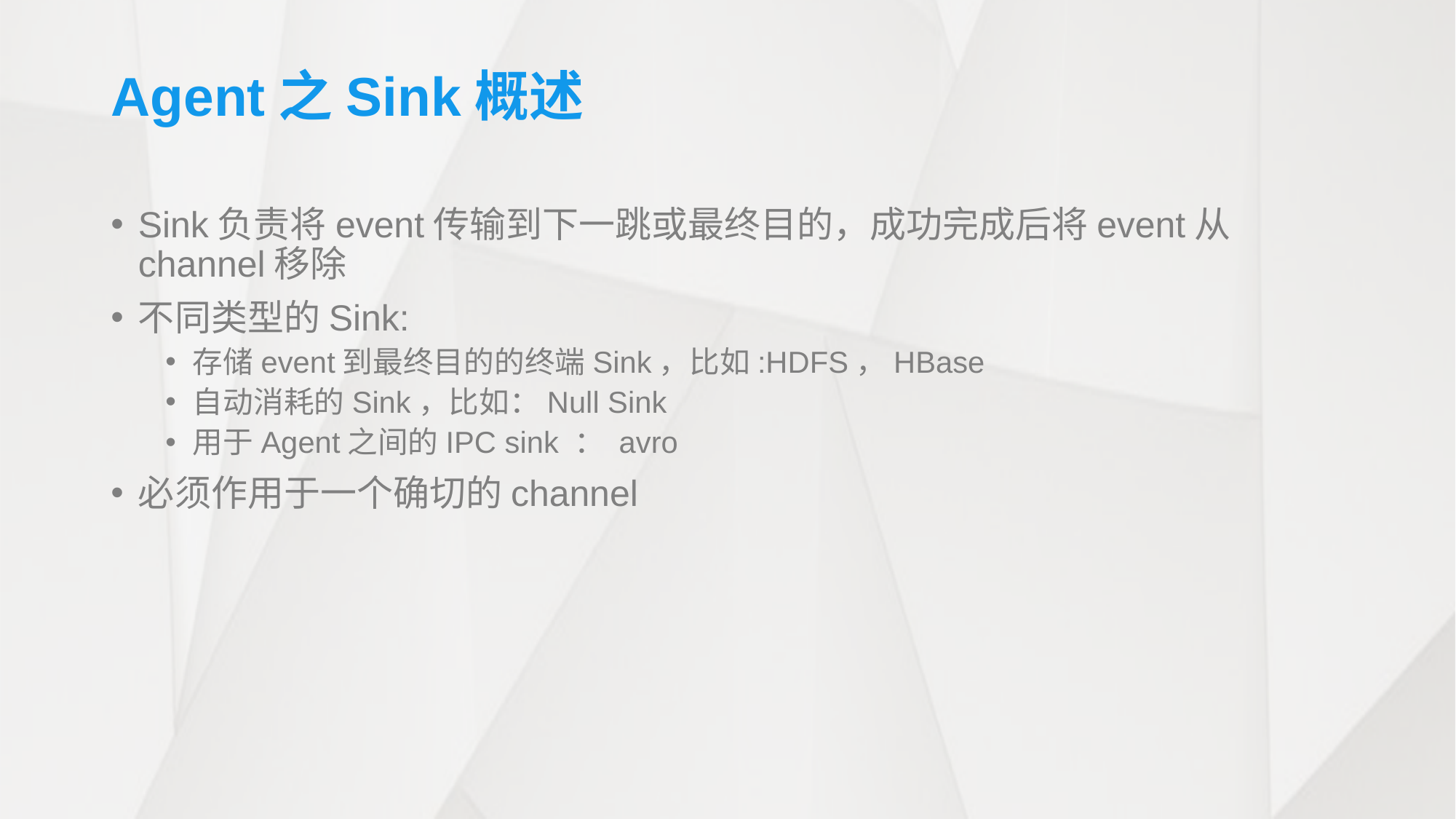

# Agent之Sink概述
Sink负责将event传输到下一跳或最终目的，成功完成后将event从channel移除
不同类型的Sink:
存储event到最终目的的终端Sink，比如:HDFS，HBase
自动消耗的Sink，比如：Null Sink
用于Agent之间的IPC sink ： avro
必须作用于一个确切的channel